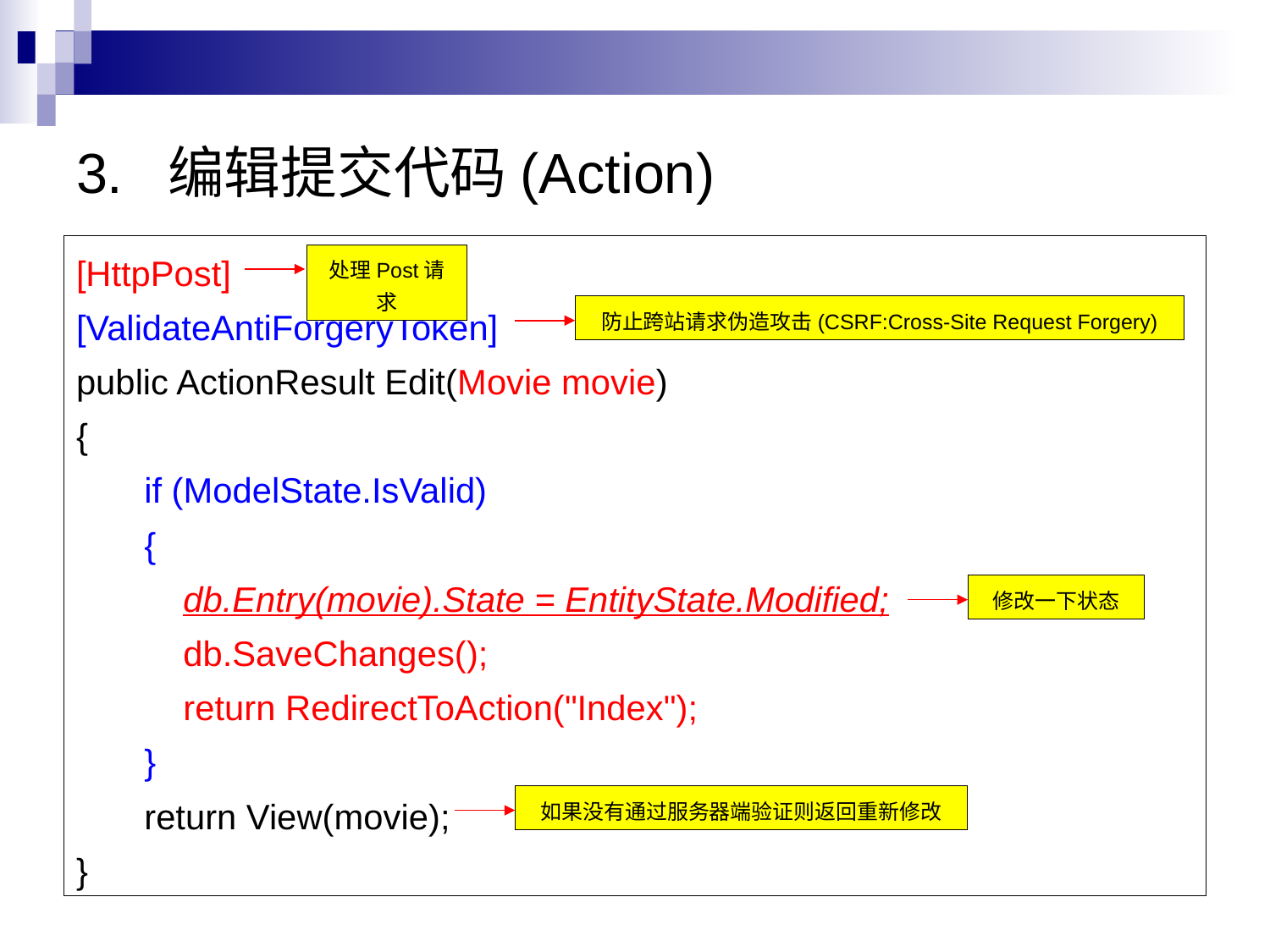

3.  编辑提交代码(Action)
[HttpPost]
[ValidateAntiForgeryToken]
public ActionResult Edit(Movie movie)
{
       if (ModelState.IsValid)
       {
           db.Entry(movie).State = EntityState.Modified;
           db.SaveChanges();
           return RedirectToAction("Index");
       }
       return View(movie);
}
处理Post请求
防止跨站请求伪造攻击(CSRF:Cross-Site Request Forgery)
修改一下状态
如果没有通过服务器端验证则返回重新修改